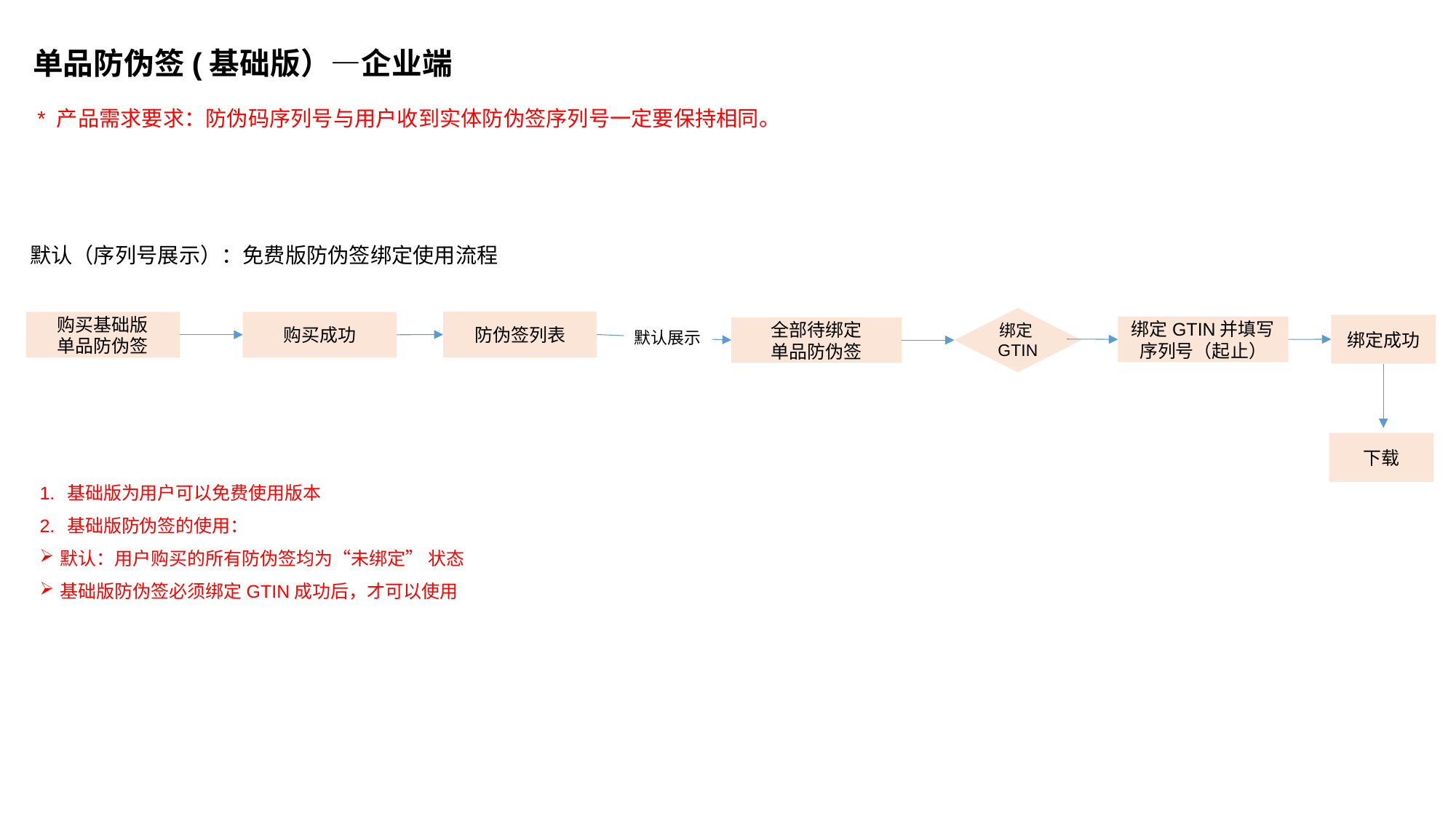

单品防伪签(基础版）—企业端
* 产品需求要求：防伪码序列号与用户收到实体防伪签序列号一定要保持相同。
默认（序列号展示）：免费版防伪签绑定使用流程
绑定GTIN
防伪签列表
购买基础版
单品防伪签
购买成功
绑定成功
绑定GTIN并填写序列号（起止）
全部待绑定
单品防伪签
默认展示
下载
基础版为用户可以免费使用版本
基础版防伪签的使用：
默认：用户购买的所有防伪签均为“未绑定” 状态
基础版防伪签必须绑定GTIN成功后，才可以使用